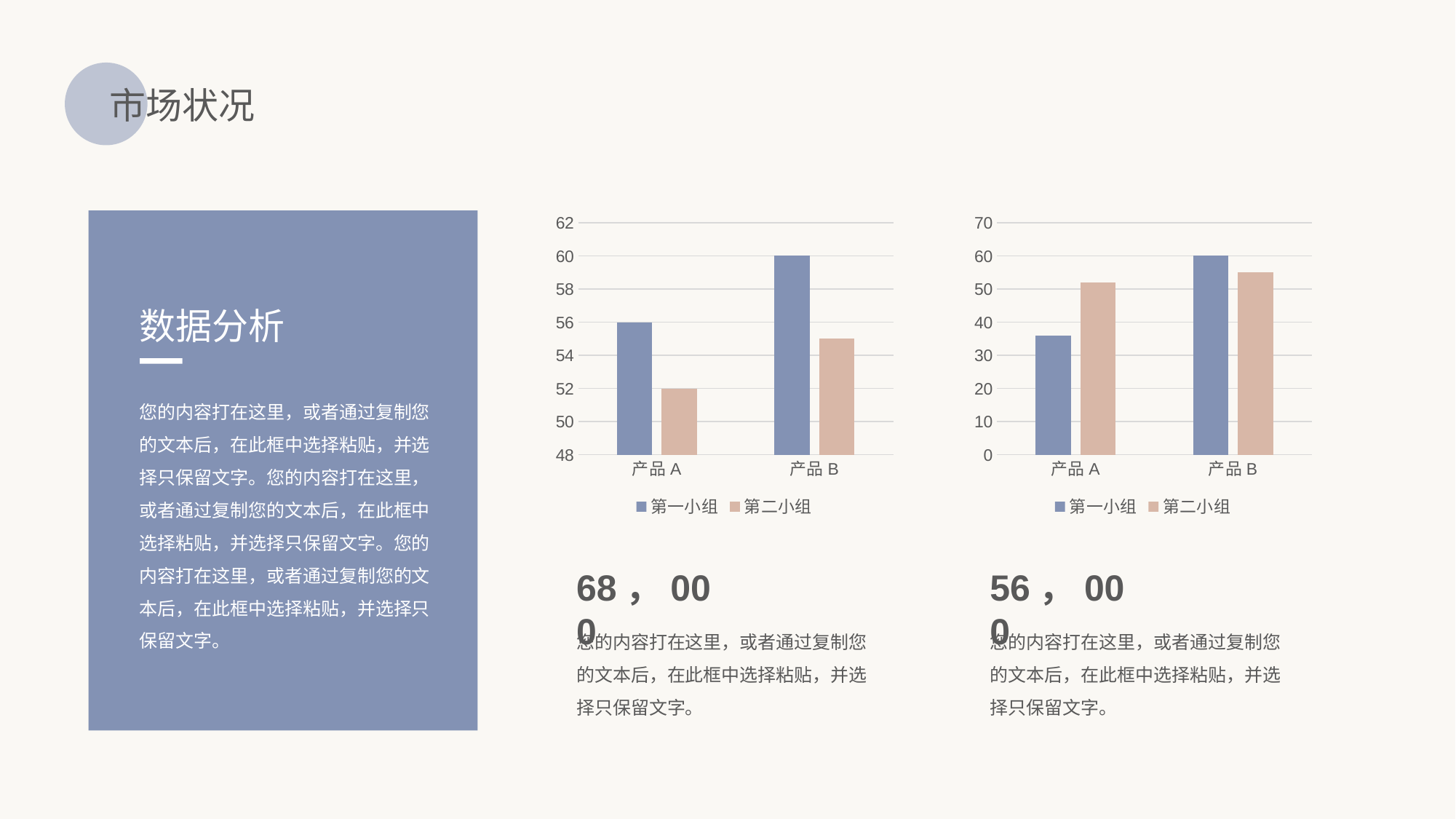

市场状况

### Chart

| Category | 第一小组 | 第二小组 |
|---|---|---|
| 产品A | 56.0 | 52.0 |
| 产品B | 60.0 | 55.0 |

### Chart

| Category | 第一小组 | 第二小组 |
|---|---|---|
| 产品A | 36.0 | 52.0 |
| 产品B | 60.0 | 55.0 |
数据分析

您的内容打在这里，或者通过复制您的文本后，在此框中选择粘贴，并选择只保留文字。您的内容打在这里，或者通过复制您的文本后，在此框中选择粘贴，并选择只保留文字。您的内容打在这里，或者通过复制您的文本后，在此框中选择粘贴，并选择只保留文字。
68，000
56，000
您的内容打在这里，或者通过复制您的文本后，在此框中选择粘贴，并选择只保留文字。
您的内容打在这里，或者通过复制您的文本后，在此框中选择粘贴，并选择只保留文字。